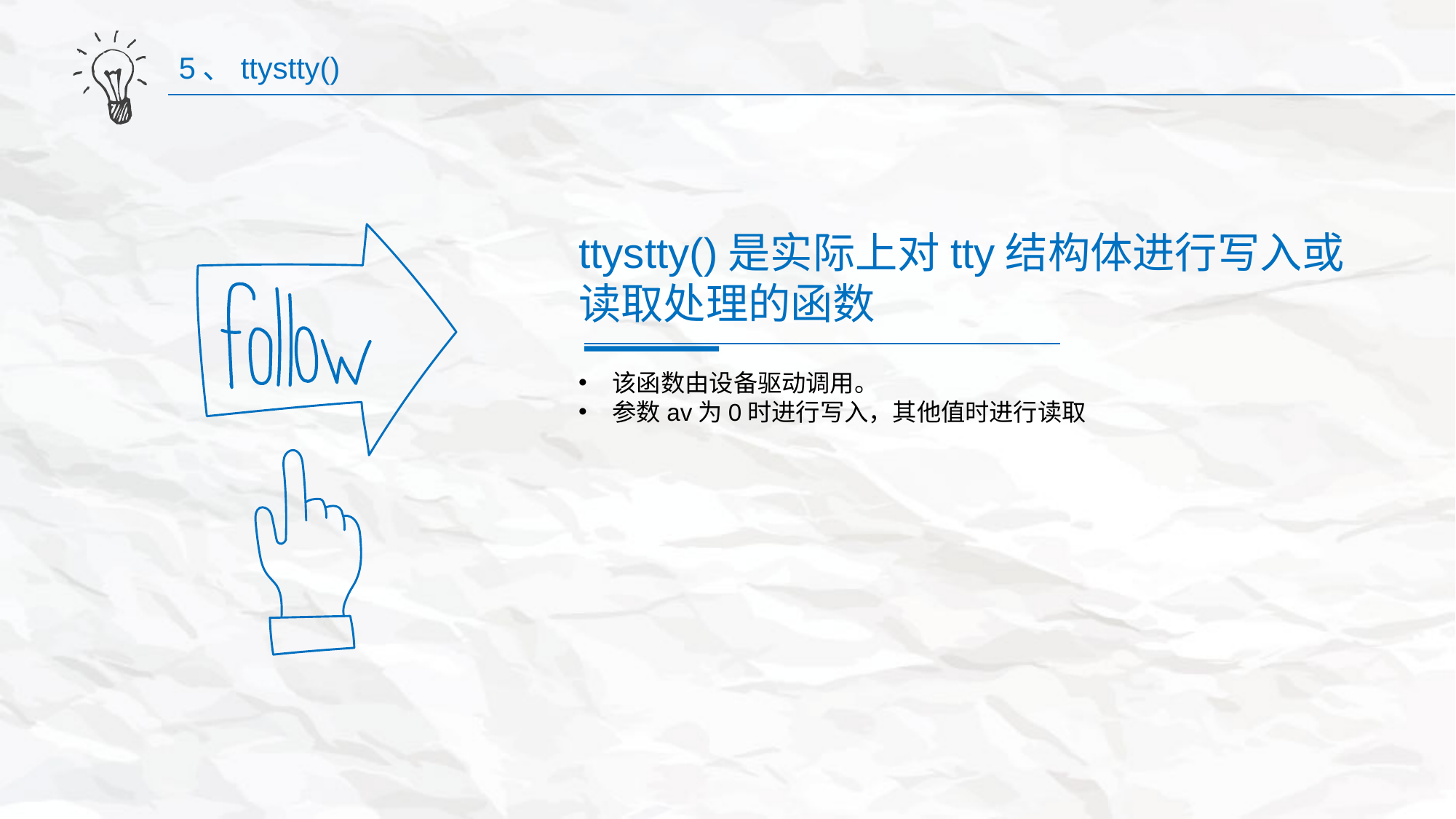

5、ttystty()
ttystty()是实际上对tty结构体进行写入或读取处理的函数
该函数由设备驱动调用。
参数av为0时进行写入，其他值时进行读取